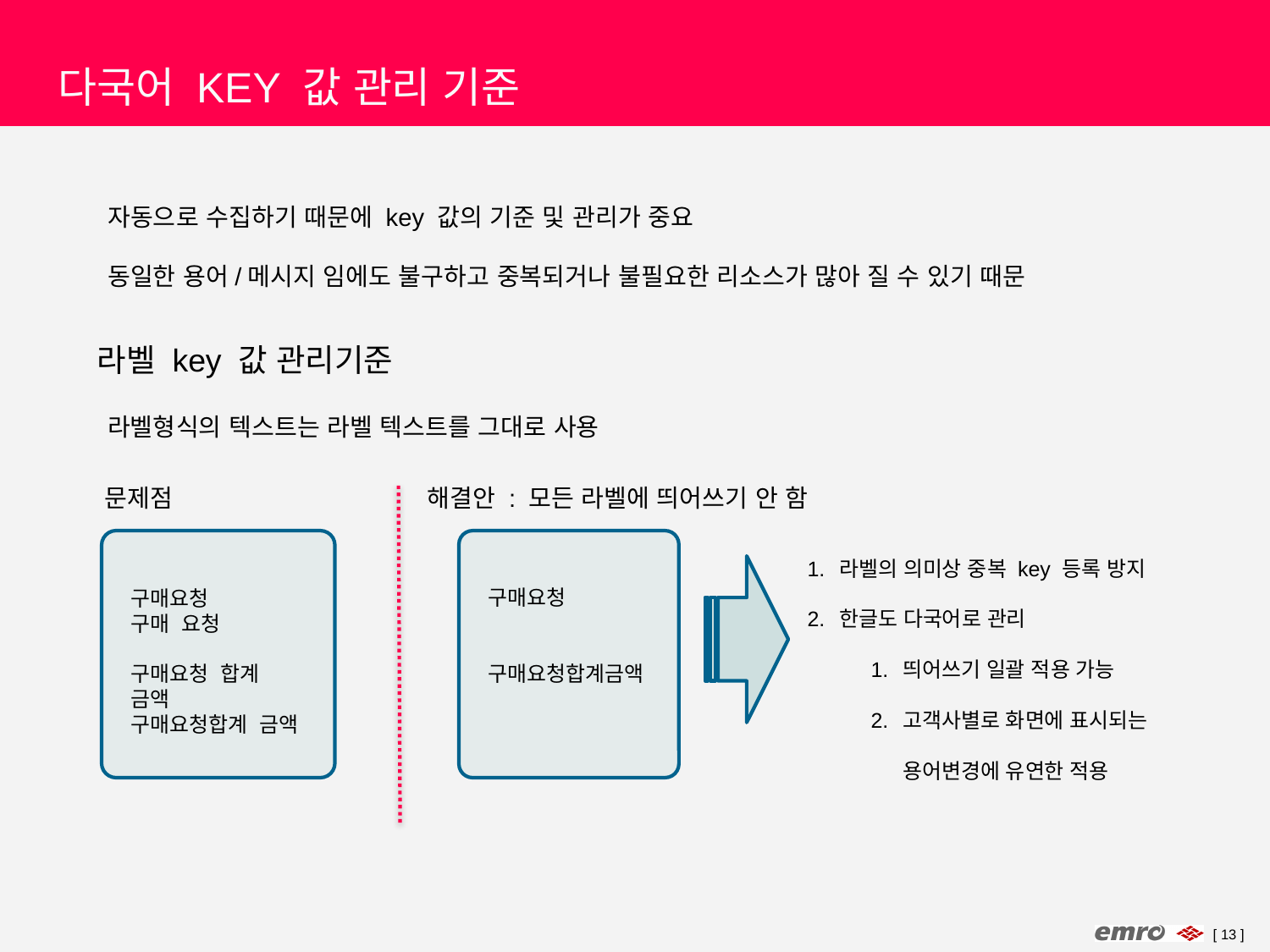

다국어 KEY 값 관리 기준
자동으로 수집하기 때문에 key 값의 기준 및 관리가 중요
동일한 용어/메시지 임에도 불구하고 중복되거나 불필요한 리소스가 많아 질 수 있기 때문
라벨 key 값 관리기준
라벨형식의 텍스트는 라벨 텍스트를 그대로 사용
문제점
해결안 : 모든 라벨에 띄어쓰기 안 함
라벨의 의미상 중복 key 등록 방지
한글도 다국어로 관리
띄어쓰기 일괄 적용 가능
고객사별로 화면에 표시되는 용어변경에 유연한 적용
구매요청
구매  요청

구매요청  합계  금액
구매요청합계  금액
구매요청

구매요청합계금액